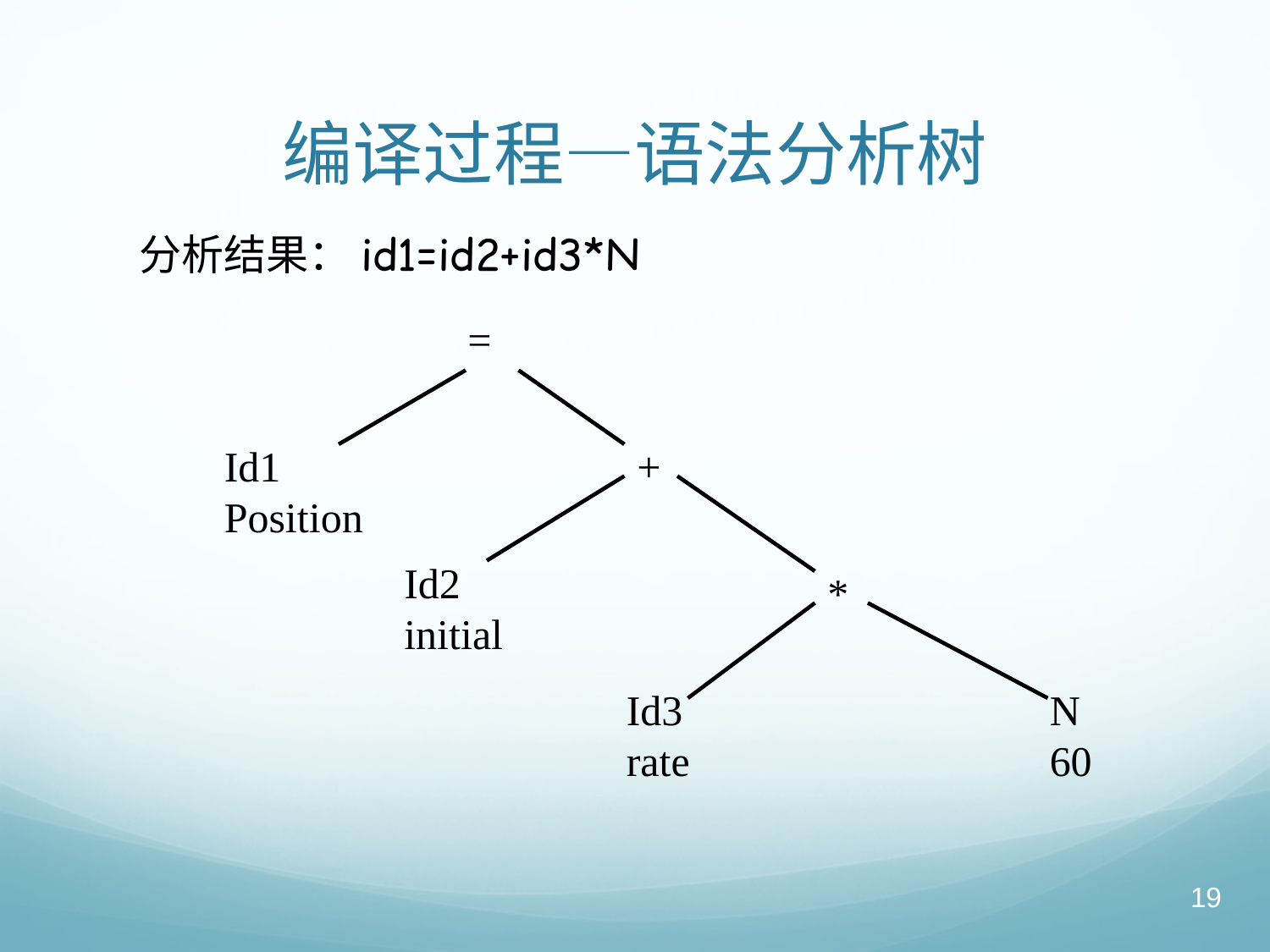

# 编译过程—语法分析树
分析结果：id1=id2+id3*N
=

Id1 Position
+

Id2 initial
*

Id3 rate
N 60
19